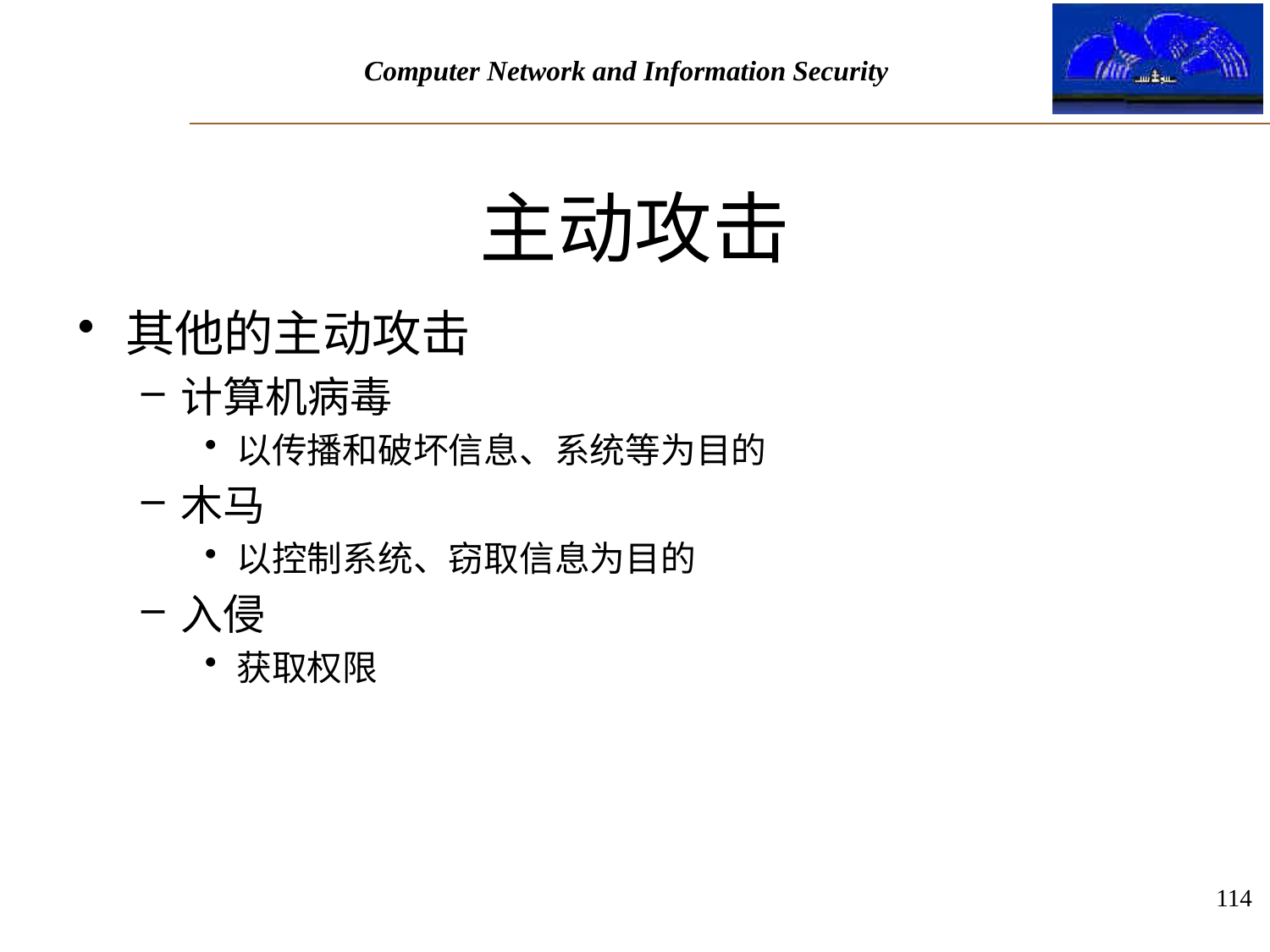

# 主动攻击
其他的主动攻击
计算机病毒
以传播和破坏信息、系统等为目的
木马
以控制系统、窃取信息为目的
入侵
获取权限
114